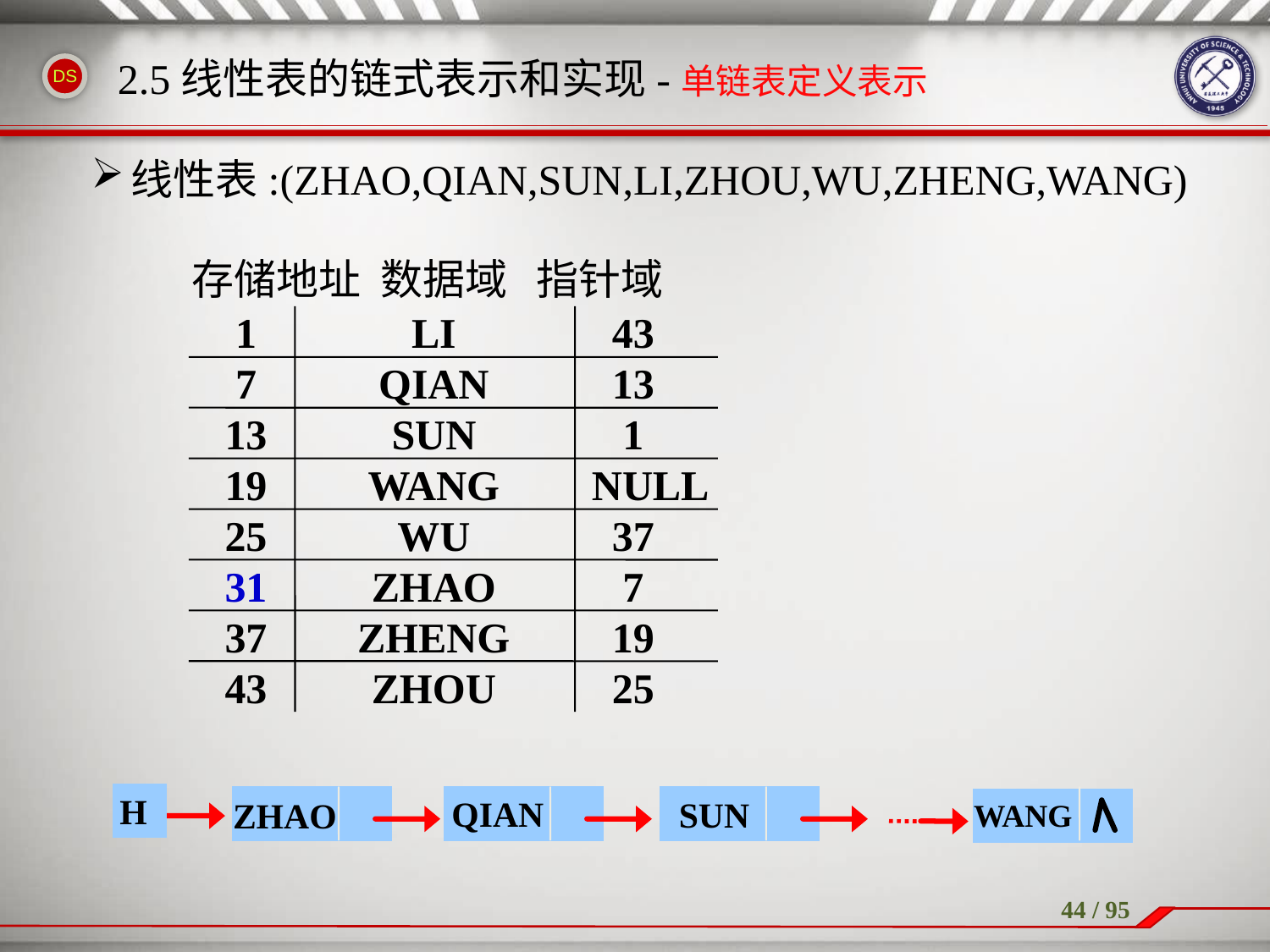

# 2.5线性表的链式表示和实现-单链表定义表示
线性表:(ZHAO,QIAN,SUN,LI,ZHOU,WU,ZHENG,WANG)
存储地址  数据域   指针域
1

LI

43

7

QIAN
13

13

SUN
1

19

WANG
NULL

25

WU
37
31

ZHAO
7
37

ZHENG
19
43

ZHOU
25

QIAN
SUN
ZHAO
WANG

H